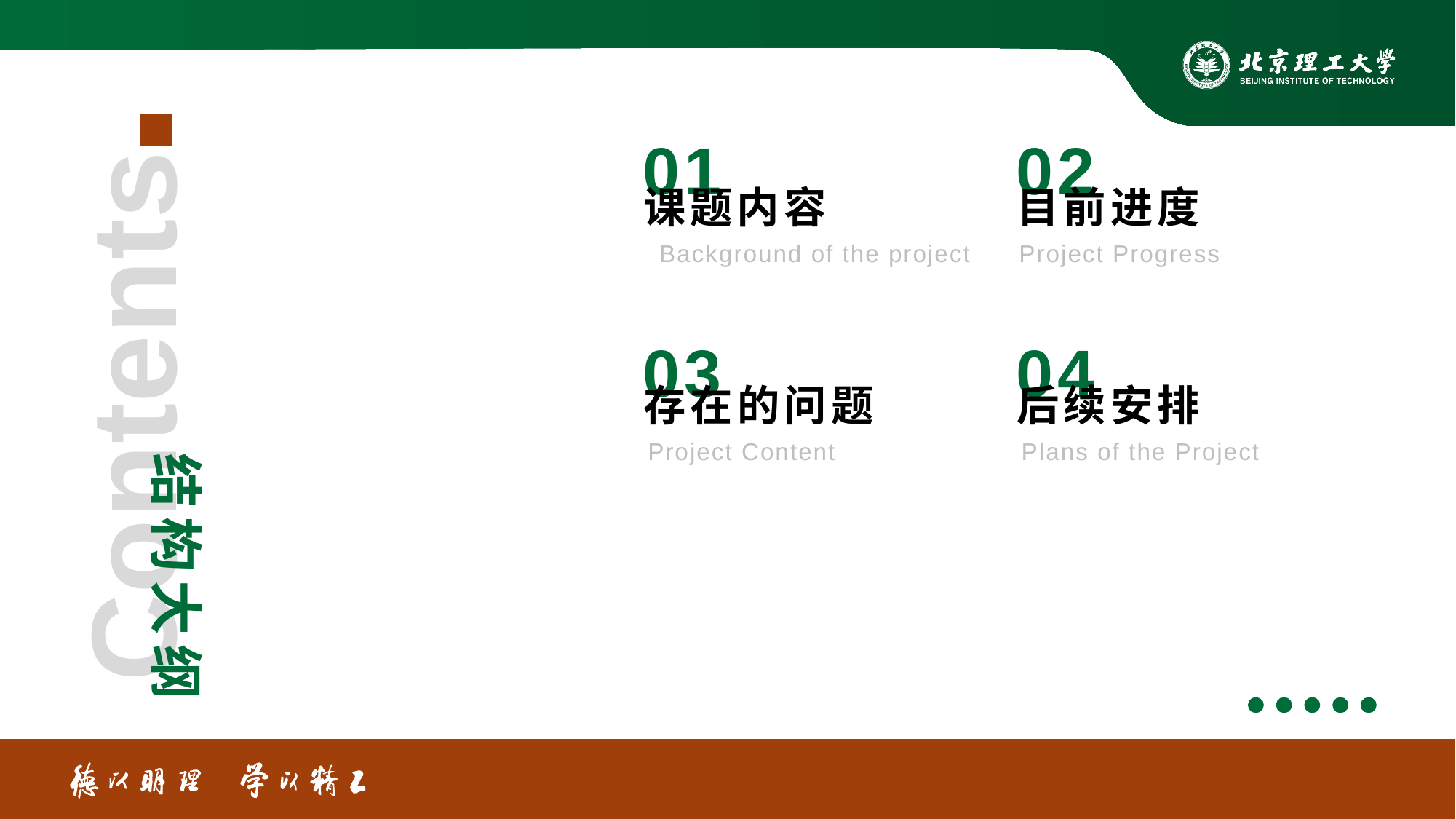

01
课题内容
Background of the project
02
目前进度
Project Progress
03
存在的问题
Project Content
04
后续安排
Plans of the Project